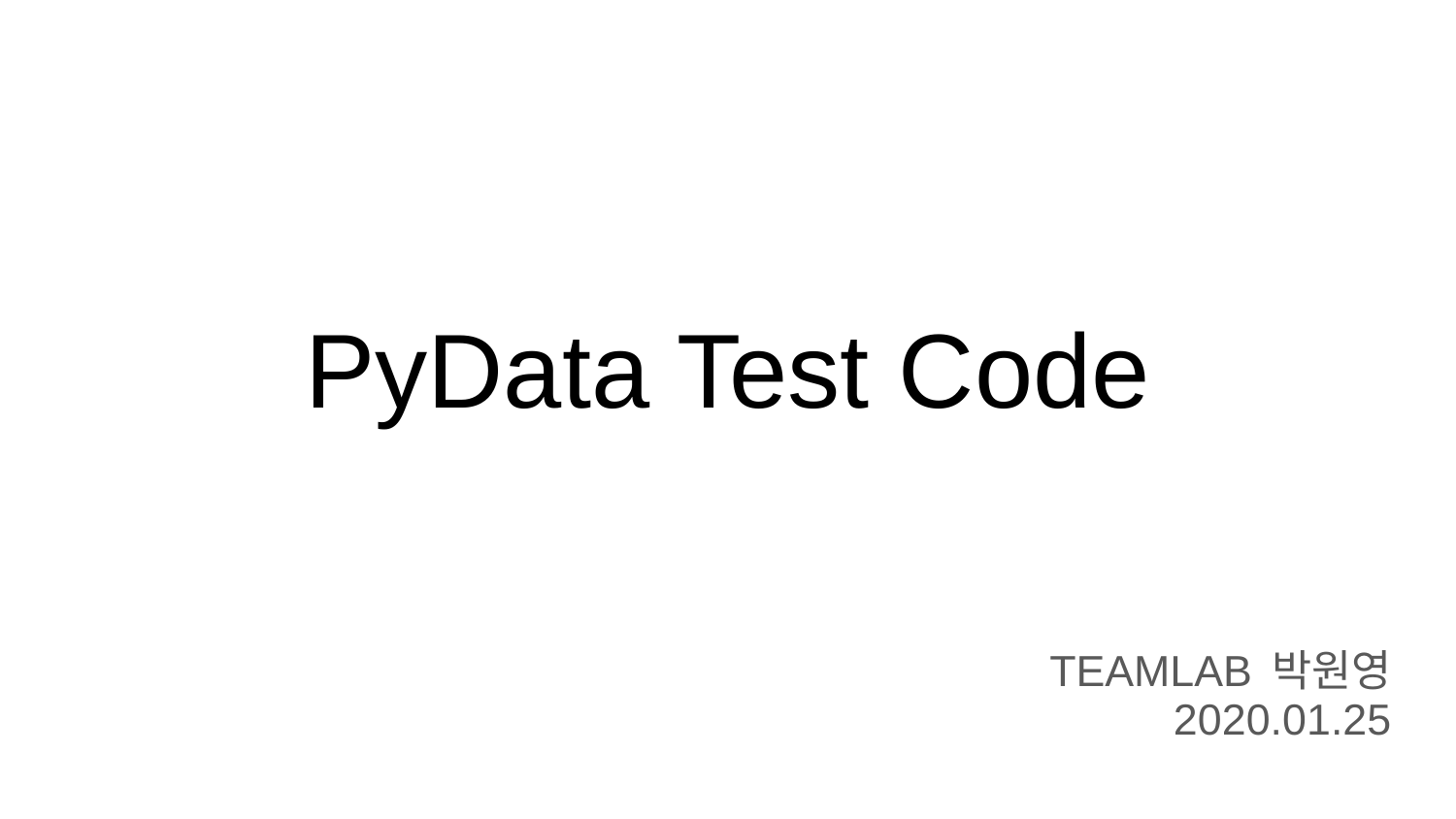

# PyData Test Code
TEAMLAB 박원영
2020.01.25